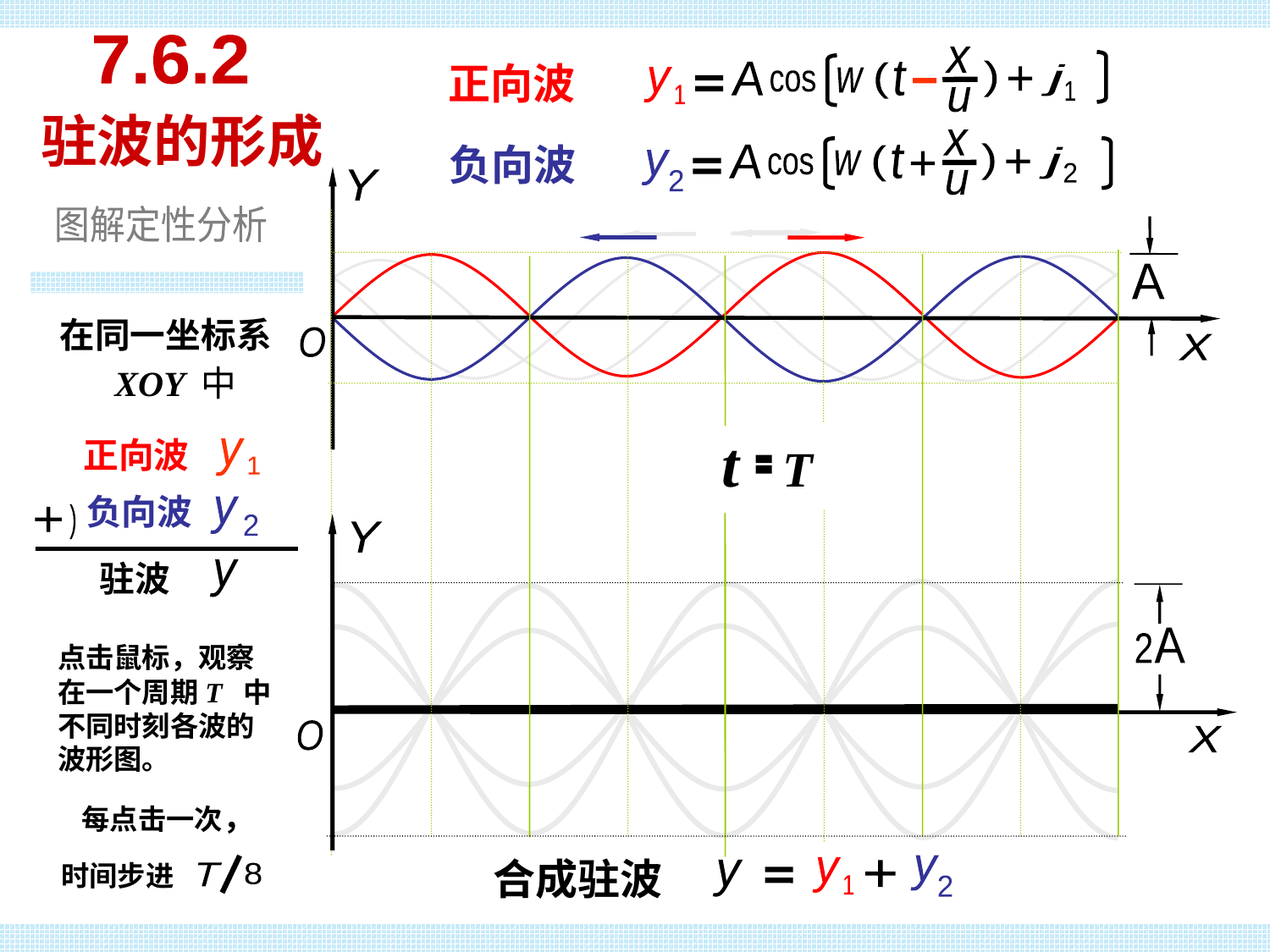

Y

A

O
X

Y

A
2
O
X

形成过程
7.6.2
图解定性分析

在同一坐标系
XOY 中
正向波
y
1
y
2
y
负向波
)
+

驻波
点击鼠标，观察在一个周期T  中不同时刻各波的波形图。
每点击一次，
时间步进

T
8
驻波的形成
x
正向波

)
A
t
(
ϕ
+
y
1
ω
cos

1
u
x
负向波

)
A
t
(
ϕ
+
y
2
ω
+
cos

2
u

t = 3T / 4

t = T

t = 3T / 8

t = T / 2

t = 7T / 8

t = 5T / 8

t = T / 4

t = T / 8

t = 0

合成驻波
y
2
y
1
y
+